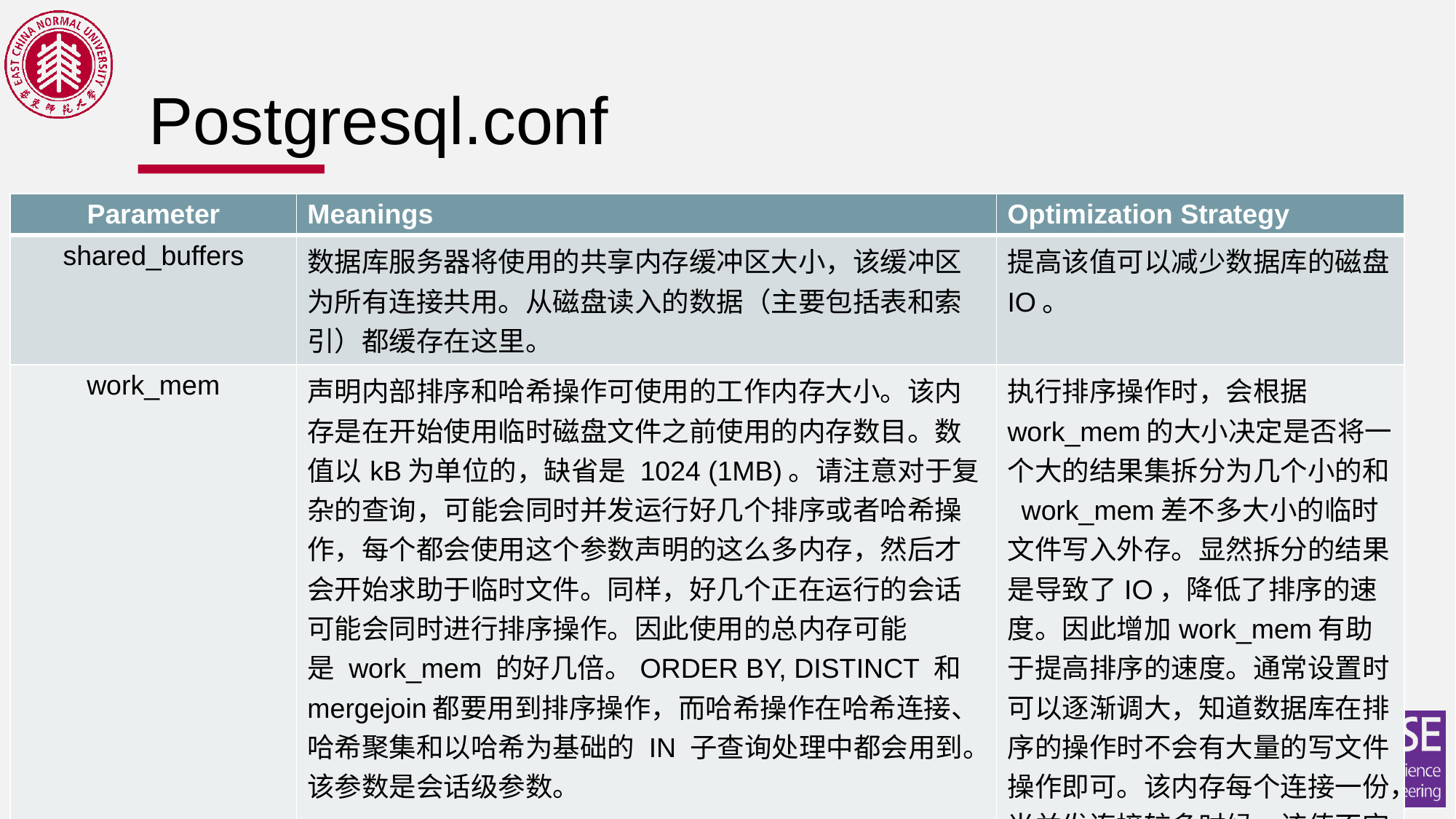

# Postgresql.conf
| Parameter | Meanings | Optimization Strategy |
| --- | --- | --- |
| shared\_buffers | 数据库服务器将使用的共享内存缓冲区大小，该缓冲区为所有连接共用。从磁盘读入的数据（主要包括表和索引）都缓存在这里。 | 提高该值可以减少数据库的磁盘IO。 |
| work\_mem | 声明内部排序和哈希操作可使用的工作内存大小。该内存是在开始使用临时磁盘文件之前使用的内存数目。数值以kB为单位的，缺省是 1024 (1MB)。请注意对于复杂的查询，可能会同时并发运行好几个排序或者哈希操作，每个都会使用这个参数声明的这么多内存，然后才会开始求助于临时文件。同样，好几个正在运行的会话可能会同时进行排序操作。因此使用的总内存可能是 work\_mem 的好几倍。ORDER BY, DISTINCT 和mergejoin都要用到排序操作，而哈希操作在哈希连接、哈希聚集和以哈希为基础的 IN 子查询处理中都会用到。该参数是会话级参数。 | 执行排序操作时，会根据work\_mem的大小决定是否将一个大的结果集拆分为几个小的和 work\_mem差不多大小的临时文件写入外存。显然拆分的结果是导致了IO，降低了排序的速度。因此增加work\_mem有助于提高排序的速度。通常设置时可以逐渐调大，知道数据库在排序的操作时不会有大量的写文件操作即可。该内存每个连接一份，当并发连接较多时候，该值不宜过大。 |